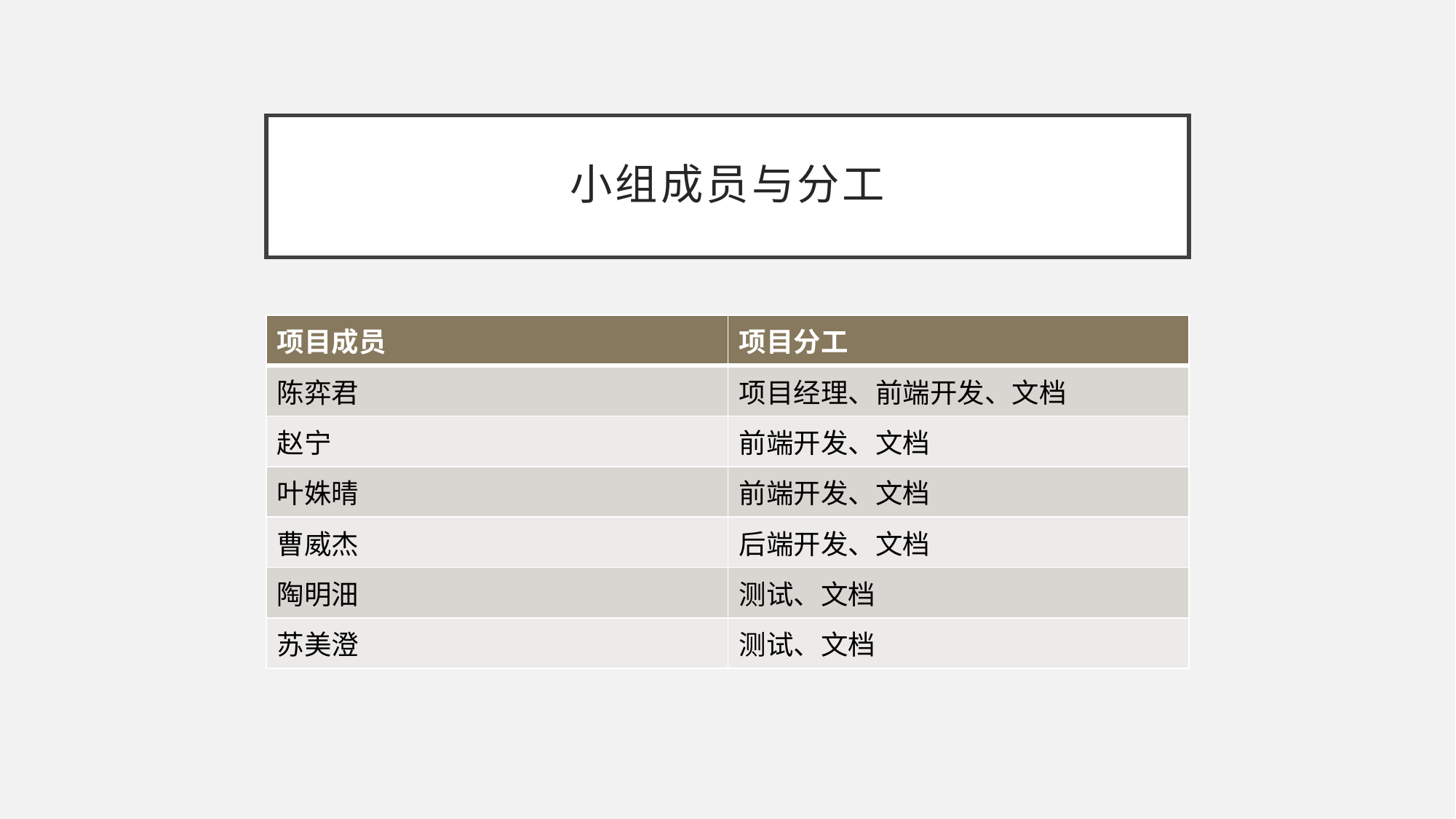

# 小组成员与分工
| 项目成员 | 项目分工 |
| --- | --- |
| 陈弈君 | 项目经理、前端开发、文档 |
| 赵宁 | 前端开发、文档 |
| 叶姝晴 | 前端开发、文档 |
| 曹威杰 | 后端开发、文档 |
| 陶明沺 | 测试、文档 |
| 苏美澄 | 测试、文档 |